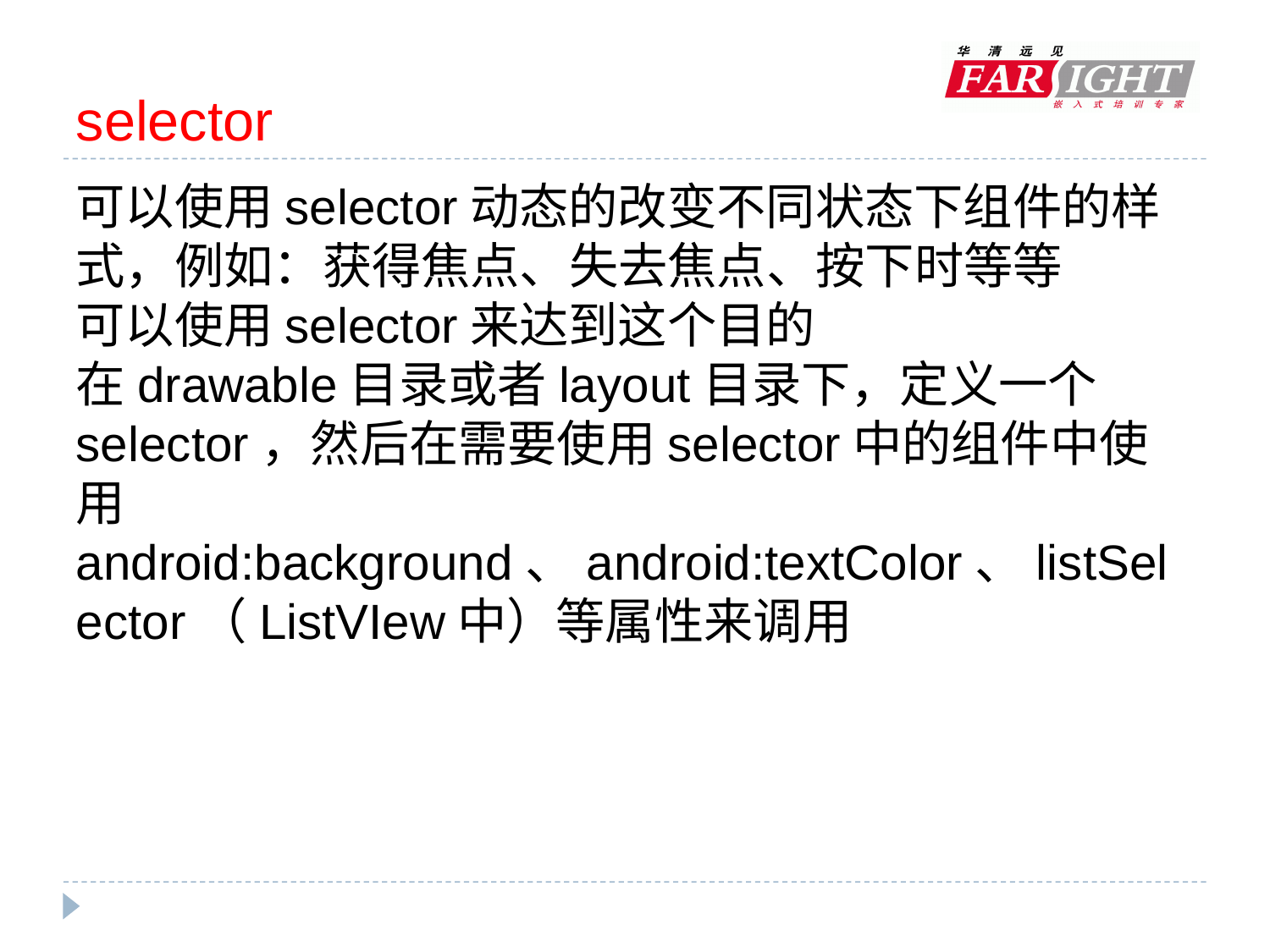

# selector
可以使用selector动态的改变不同状态下组件的样式，例如：获得焦点、失去焦点、按下时等等
可以使用selector来达到这个目的
在drawable目录或者layout目录下，定义一个selector，然后在需要使用selector中的组件中使用android:background、android:textColor、listSelector（ListVIew中）等属性来调用